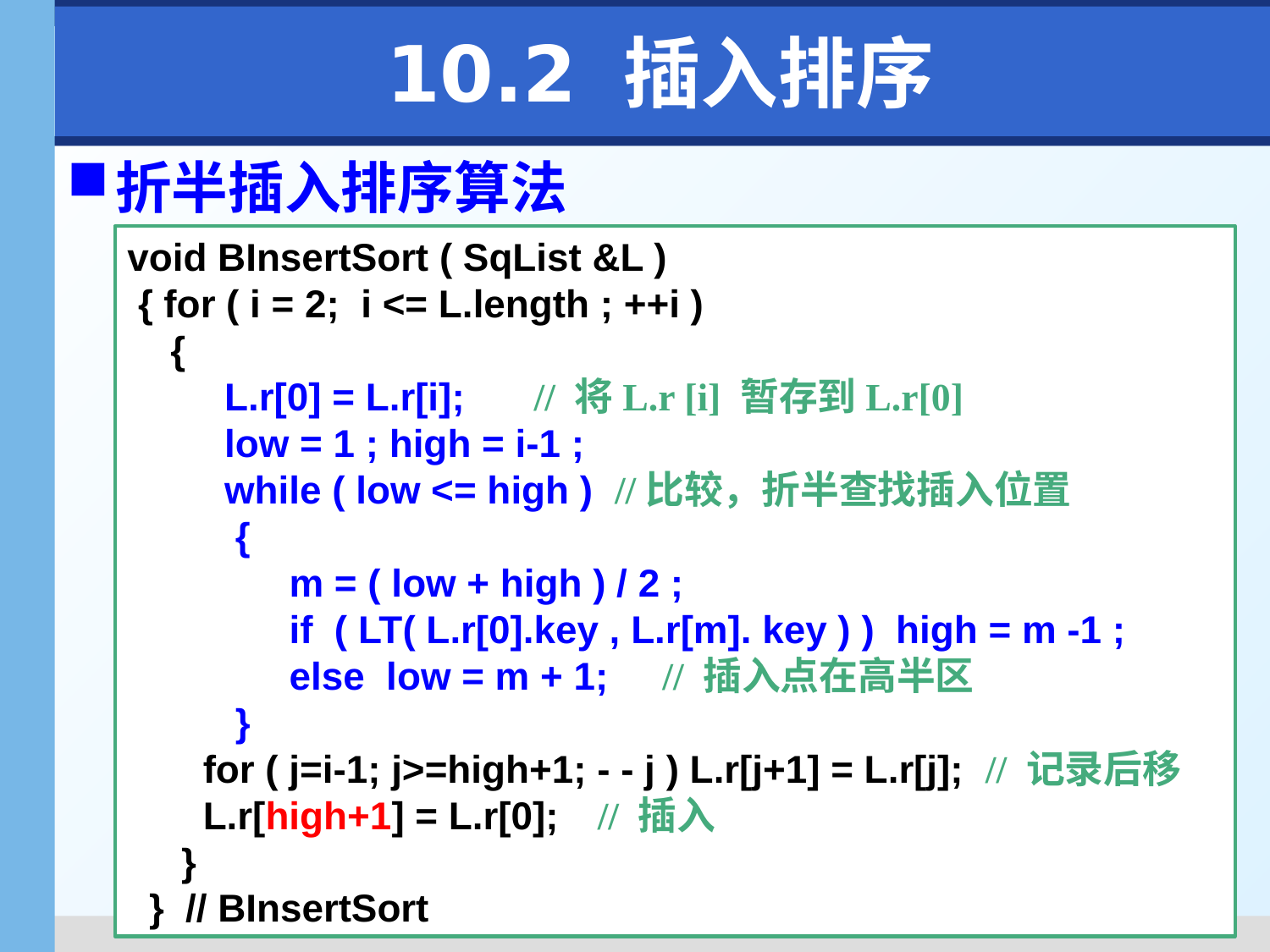

# 10.2 插入排序
折半插入排序算法
void BInsertSort ( SqList &L )
 { for ( i = 2;  i <= L.length ; ++i )
    {
         L.r[0] = L.r[i];       // 将L.r [i] 暂存到L.r[0]
         low = 1 ; high = i-1 ;
         while ( low <= high )  //比较，折半查找插入位置
          {
               m = ( low + high ) / 2 ;
               if  ( LT( L.r[0].key , L.r[m]. key ) )  high = m -1 ;
               else  low = m + 1;     // 插入点在高半区
          }
       for ( j=i-1; j>=high+1; - - j ) L.r[j+1] = L.r[j];  // 记录后移
       L.r[high+1] = L.r[0];    // 插入
     }
  }  // BInsertSort